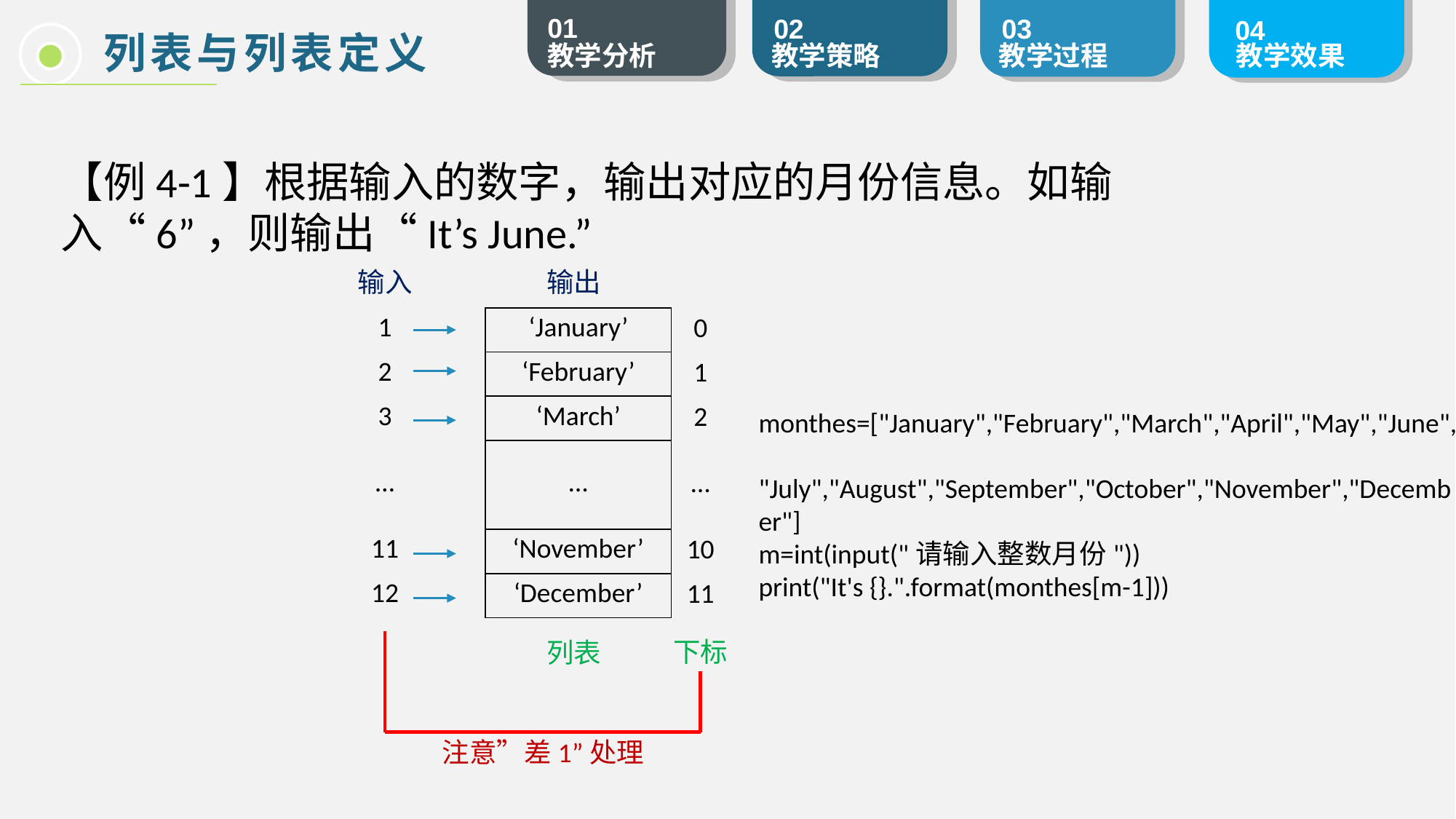

列表与列表定义

【例4-1】根据输入的数字，输出对应的月份信息。如输入“6”，则输出“It’s June.”
输入
输出
| 1 |
| --- |
| 2 |
| 3 |
| … |
| 11 |
| 12 |
| ‘January’ |
| --- |
| ‘February’ |
| ‘March’ |
| … |
| ‘November’ |
| ‘December’ |
| 0 |
| --- |
| 1 |
| 2 |
| … |
| 10 |
| 11 |
monthes=["January","February","March","April","May","June",       "July","August","September","October","November","December"]
m=int(input("请输入整数月份"))
print("It's {}.".format(monthes[m-1]))
注意”差1”处理
下标
列表